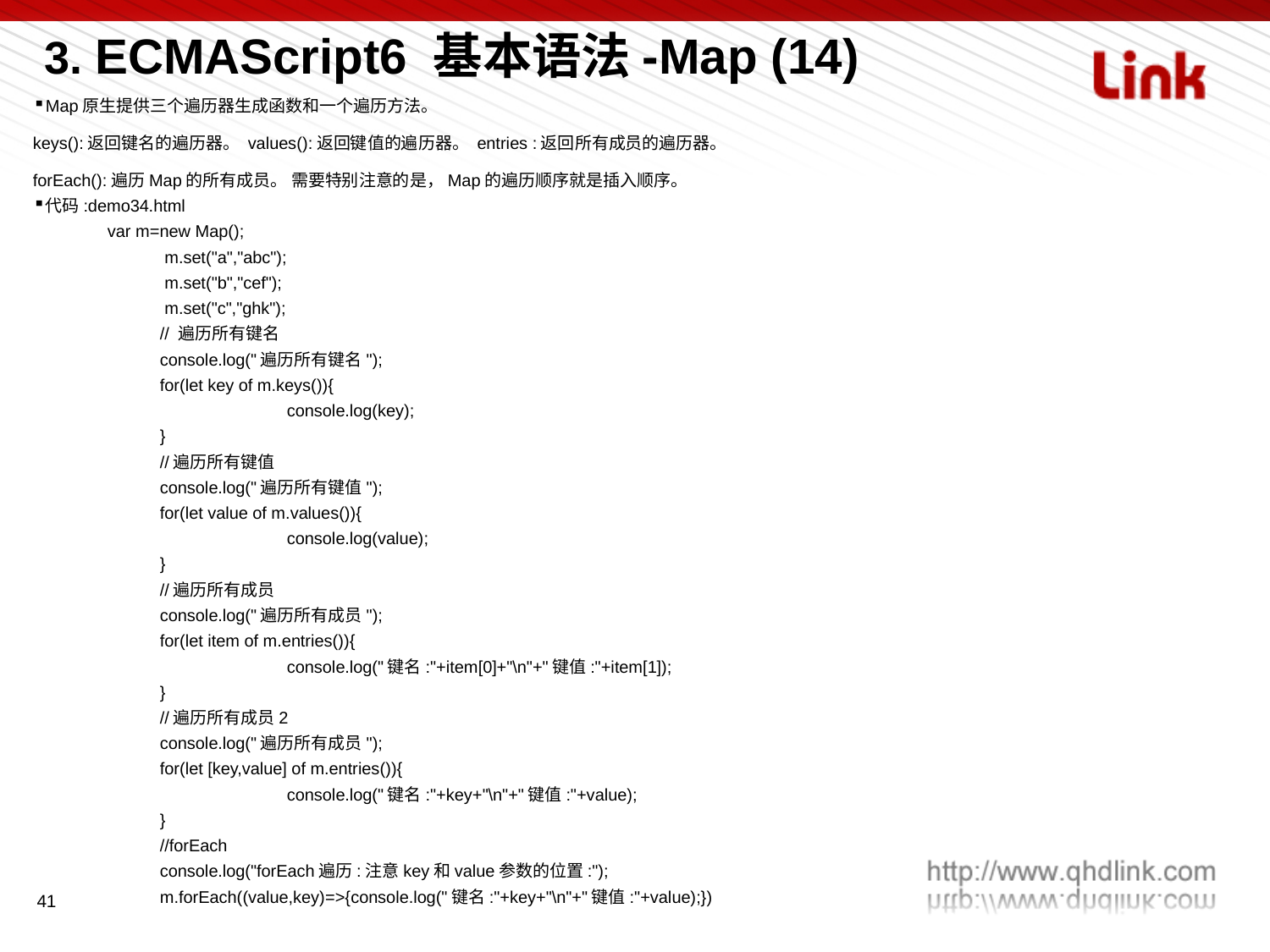

3. ECMAScript6 基本语法-Map (14)
Map原生提供三个遍历器生成函数和一个遍历方法。
keys():返回键名的遍历器。 values():返回键值的遍历器。 entries :返回所有成员的遍历器。
forEach():遍历Map的所有成员。 需要特别注意的是，Map的遍历顺序就是插入顺序。
代码:demo34.html
                var m=new Map();
	 m.set("a","abc");
	 m.set("b","cef");
	 m.set("c","ghk");
	// 遍历所有键名
	console.log("遍历所有键名");
	for(let key of m.keys()){
		console.log(key);
	}
	//遍历所有键值
	console.log("遍历所有键值");
	for(let value of m.values()){
		console.log(value);
	}
	//遍历所有成员
	console.log("遍历所有成员");
	for(let item of m.entries()){
		console.log("键名:"+item[0]+"\n"+"键值:"+item[1]);
	}
	//遍历所有成员2
	console.log("遍历所有成员");
	for(let [key,value] of m.entries()){
		console.log("键名:"+key+"\n"+"键值:"+value);
	}
	//forEach
	console.log("forEach遍历:注意key和value参数的位置:");
	m.forEach((value,key)=>{console.log("键名:"+key+"\n"+"键值:"+value);})
41